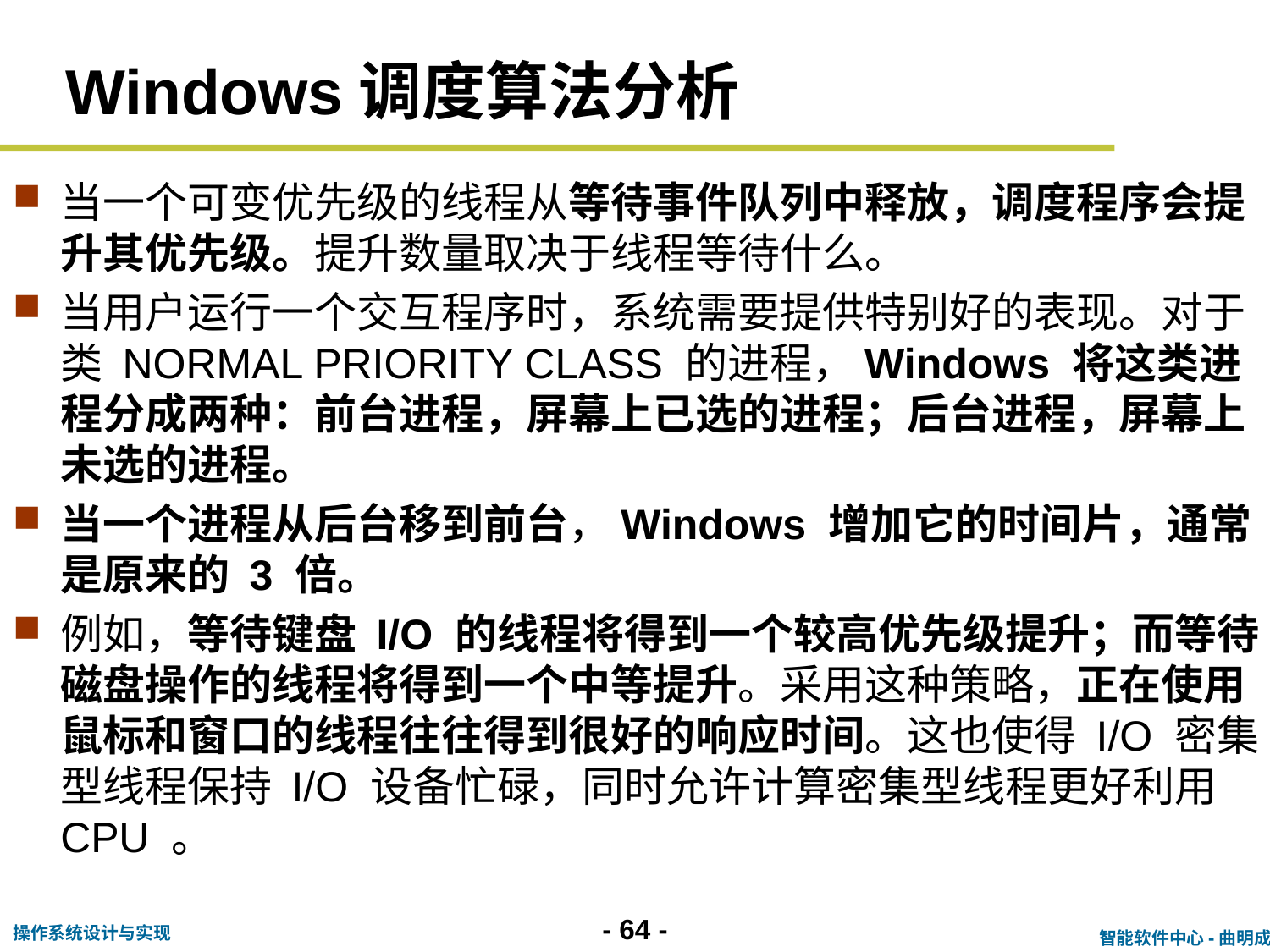

# Windows调度算法分析
当一个可变优先级的线程从等待事件队列中释放，调度程序会提升其优先级。提升数量取决于线程等待什么。
当用户运行一个交互程序时，系统需要提供特别好的表现。对于类 NORMAL PRIORITY CLASS 的进程，Windows 将这类进程分成两种：前台进程，屏幕上已选的进程；后台进程，屏幕上未选的进程。
当一个进程从后台移到前台，Windows 增加它的时间片，通常是原来的 3 倍。
例如，等待键盘 I/O 的线程将得到一个较高优先级提升；而等待磁盘操作的线程将得到一个中等提升。采用这种策略，正在使用鼠标和窗口的线程往往得到很好的响应时间。这也使得 I/O 密集型线程保持 I/O 设备忙碌，同时允许计算密集型线程更好利用 CPU 。